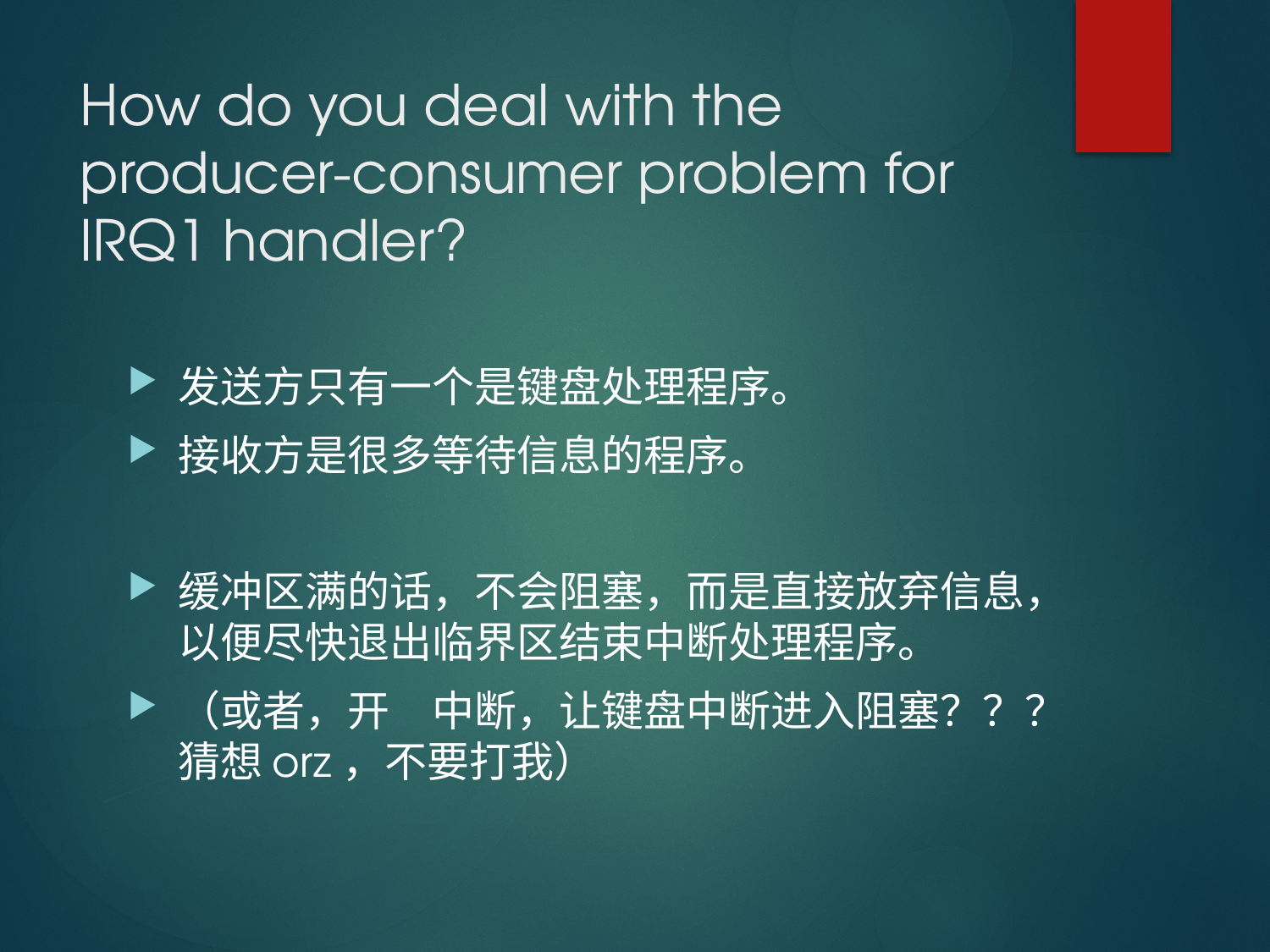

# How do you deal with the producer-consumer problem for IRQ1 handler?

发送方只有一个是键盘处理程序。
接收方是很多等待信息的程序。

缓冲区满的话，不会阻塞，而是直接放弃信息，以便尽快退出临界区结束中断处理程序。
（或者，开	中断，让键盘中断进入阻塞？？？猜想orz，不要打我）